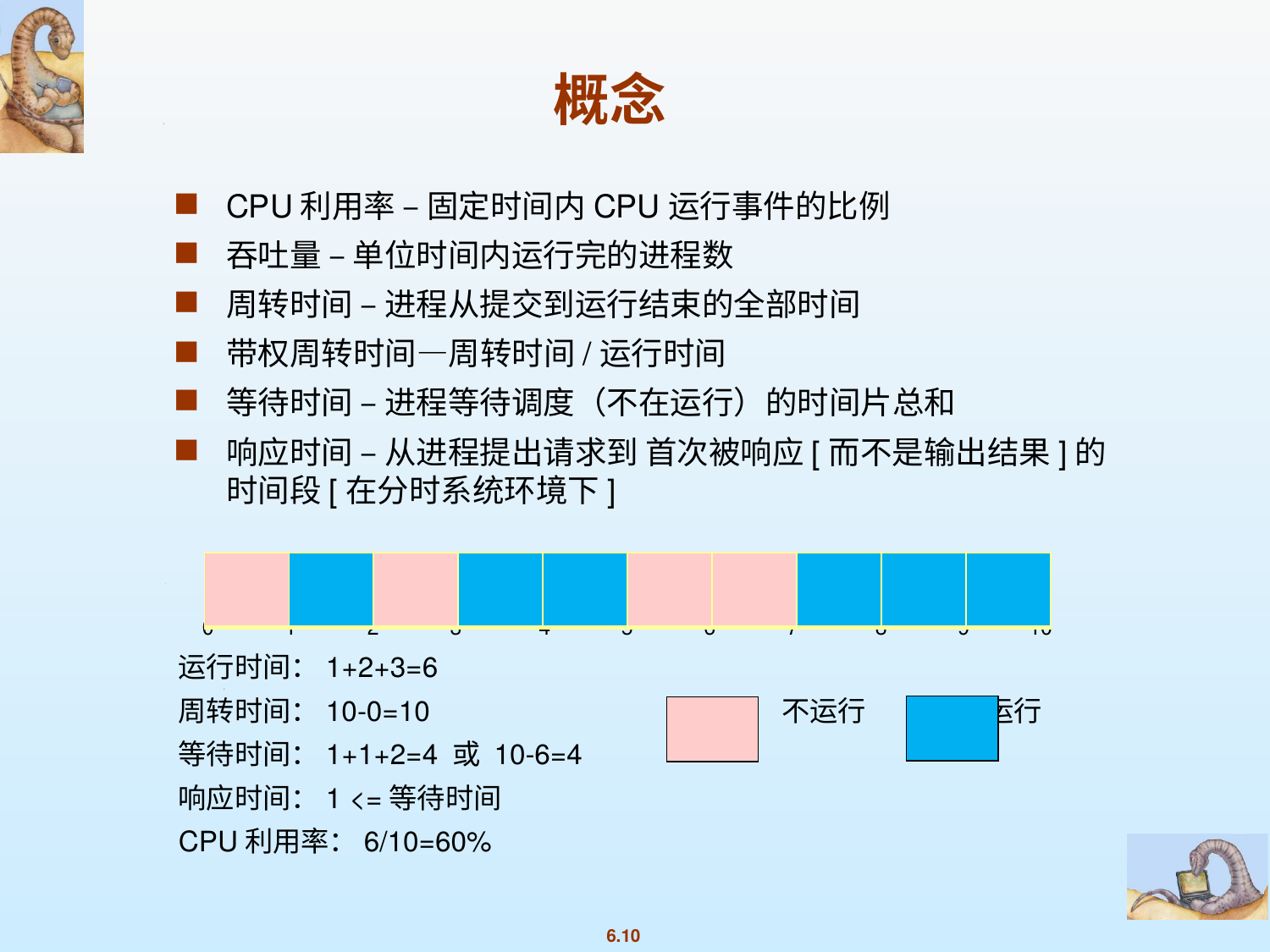

概念
CPU利用率 – 固定时间内CPU运行事件的比例
吞吐量 – 单位时间内运行完的进程数
周转时间 – 进程从提交到运行结束的全部时间
带权周转时间—周转时间/运行时间
等待时间 – 进程等待调度（不在运行）的时间片总和
响应时间 – 从进程提出请求到 首次被响应[而不是输出结果]的时间段[在分时系统环境下]

    0            1            2            3             4            5            6            7             8            9          10
运行时间：1+2+3=6
周转时间：10-0=10                                            不运行                   运行
等待时间：1+1+2=4 或 10-6=4
响应时间：1 <=等待时间
CPU利用率：6/10=60%

|  |  |  |  |  |  |  |  |  |  |
| --- | --- | --- | --- | --- | --- | --- | --- | --- | --- |